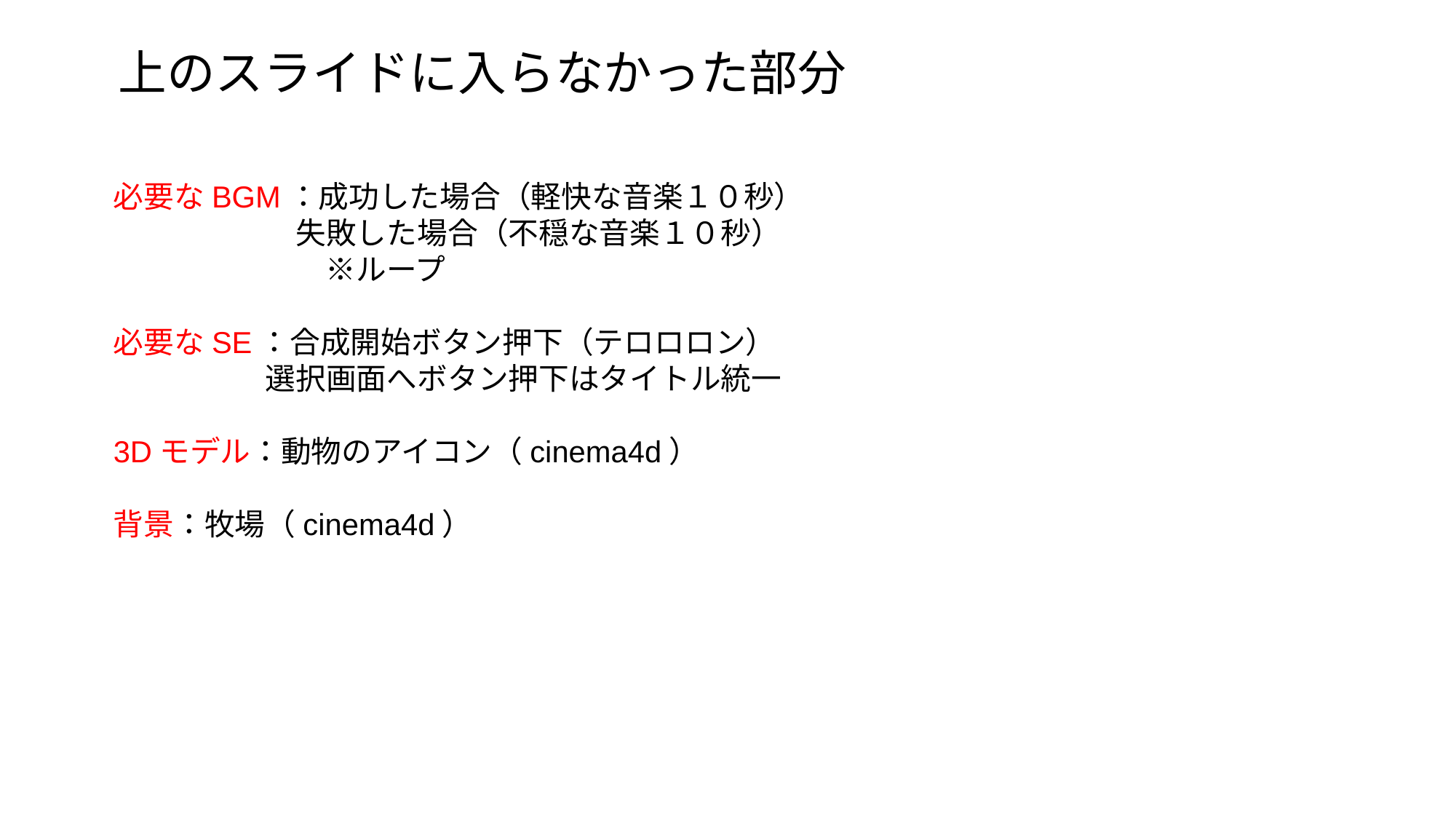

上のスライドに入らなかった部分
必要なBGM：成功した場合（軽快な音楽１０秒）
　　　　　　失敗した場合（不穏な音楽１０秒）
　　　　　　　※ループ

必要なSE：合成開始ボタン押下（テロロロン）
　　　　　選択画面へボタン押下はタイトル統一

3Dモデル：動物のアイコン（cinema4d）

背景：牧場（cinema4d）